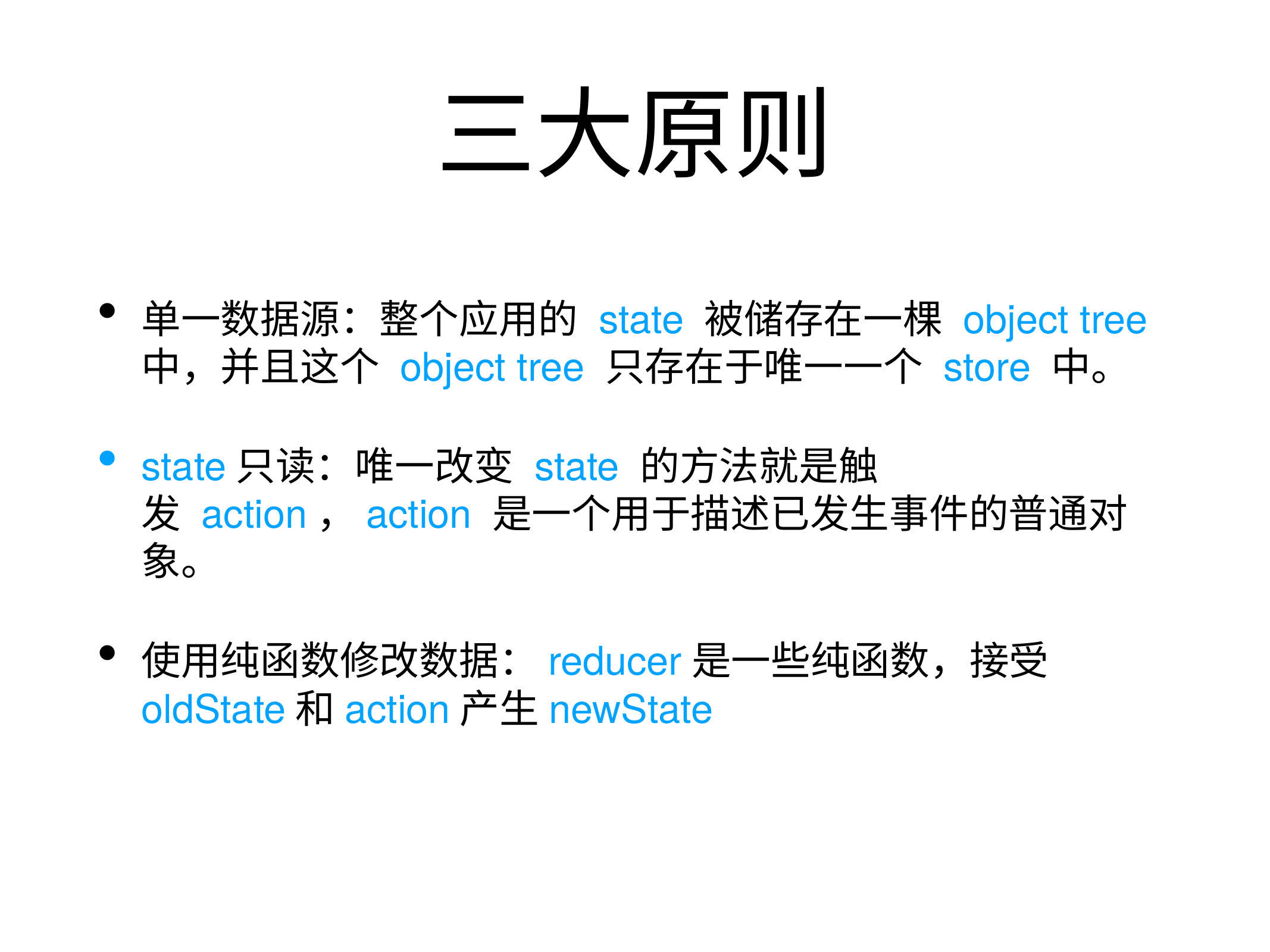

# 三大原则
单一数据源：整个应用的 state 被储存在一棵 object tree 中，并且这个 object tree 只存在于唯一一个 store 中。
state只读：唯一改变 state 的方法就是触发 action，action 是一个用于描述已发生事件的普通对象。
使用纯函数修改数据：reducer是一些纯函数，接受oldState和action产生newState